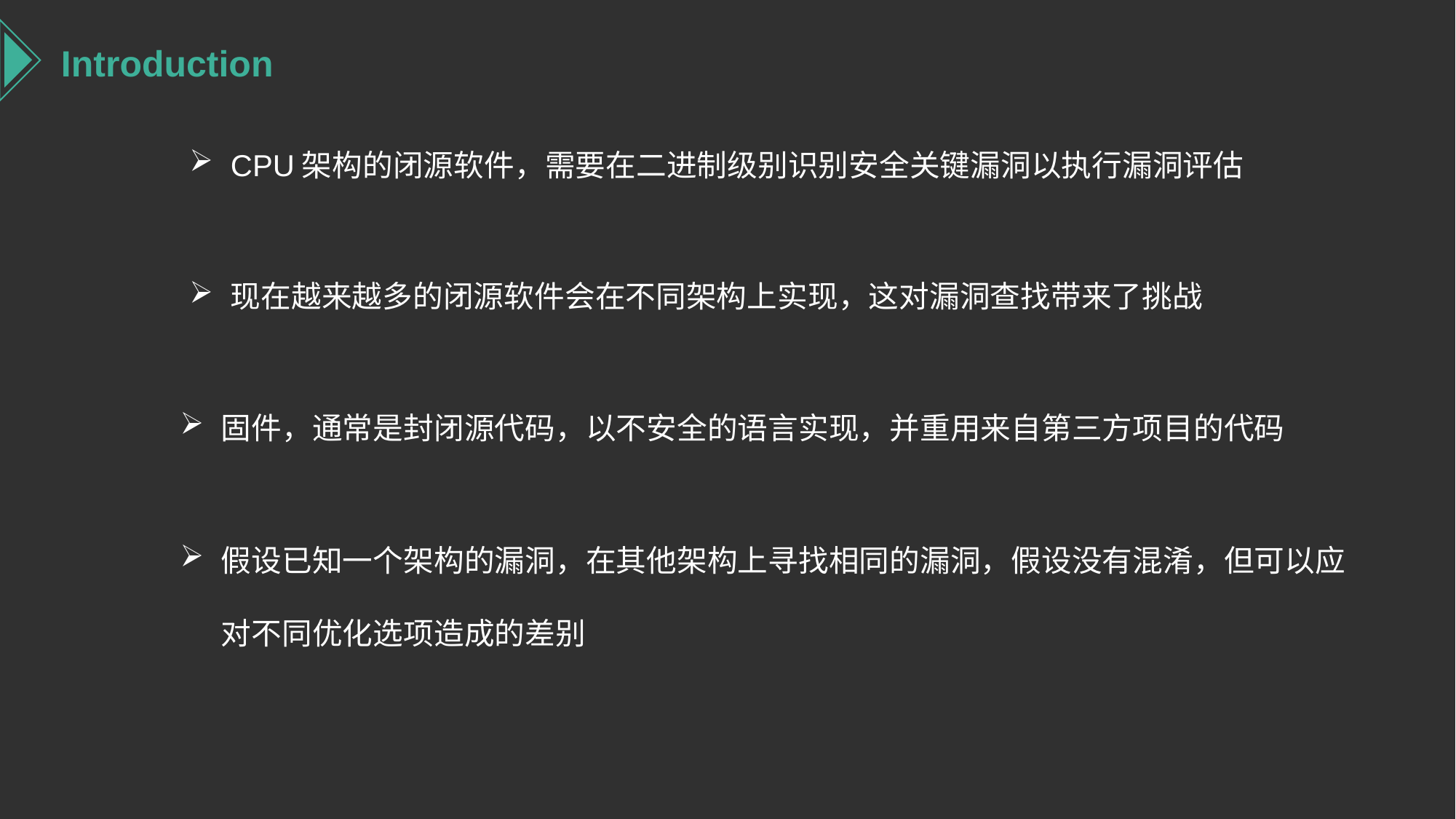

Introduction

CPU架构的闭源软件，需要在二进制级别识别安全关键漏洞以执行漏洞评估
现在越来越多的闭源软件会在不同架构上实现，这对漏洞查找带来了挑战
固件，通常是封闭源代码，以不安全的语言实现，并重用来自第三方项目的代码
假设已知一个架构的漏洞，在其他架构上寻找相同的漏洞，假设没有混淆，但可以应对不同优化选项造成的差别